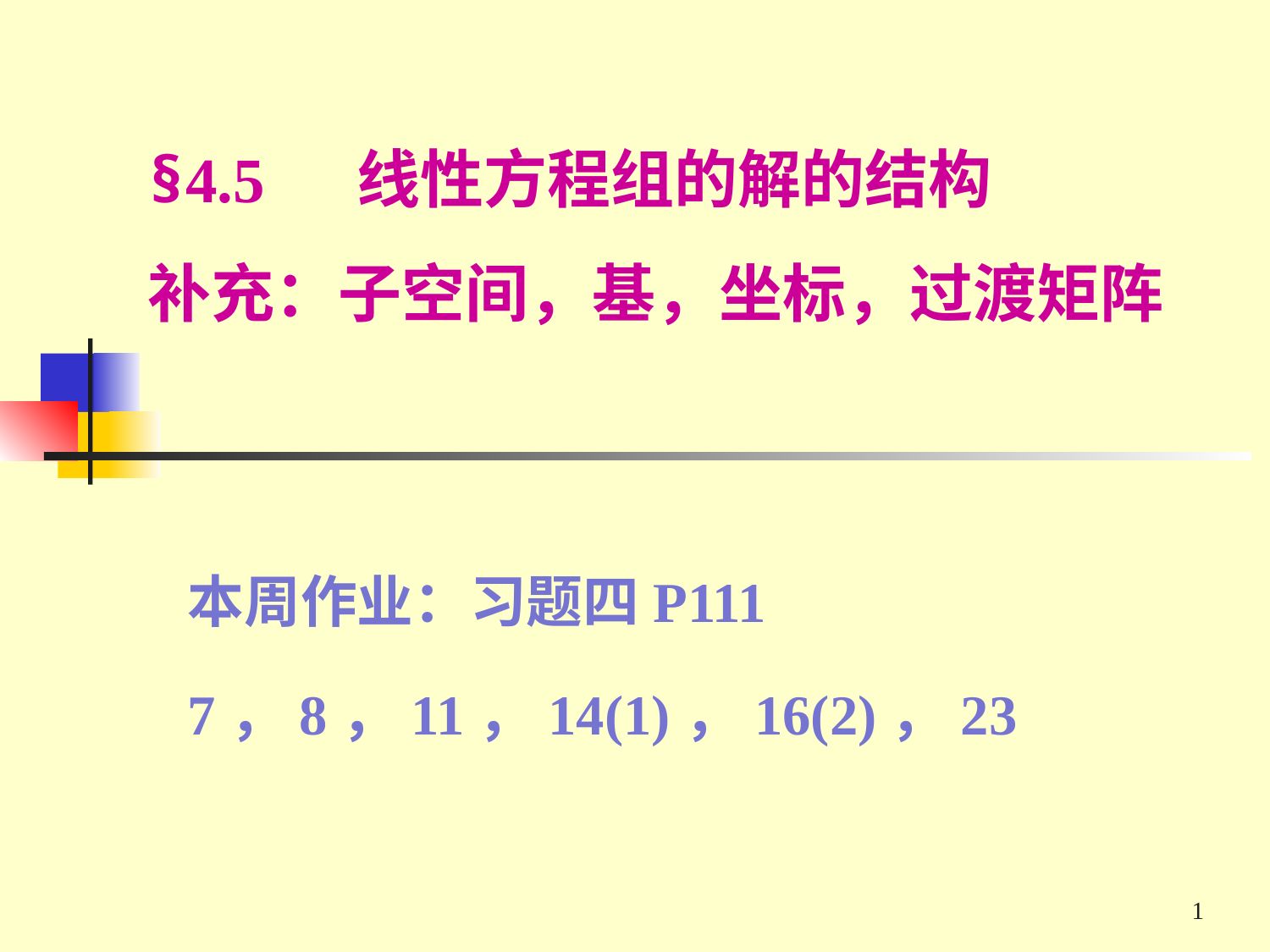

# §4.5  线性方程组的解的结构 补充：子空间，基，坐标，过渡矩阵
本周作业：习题四P111
7，8，11，14(1)，16(2)，23
1